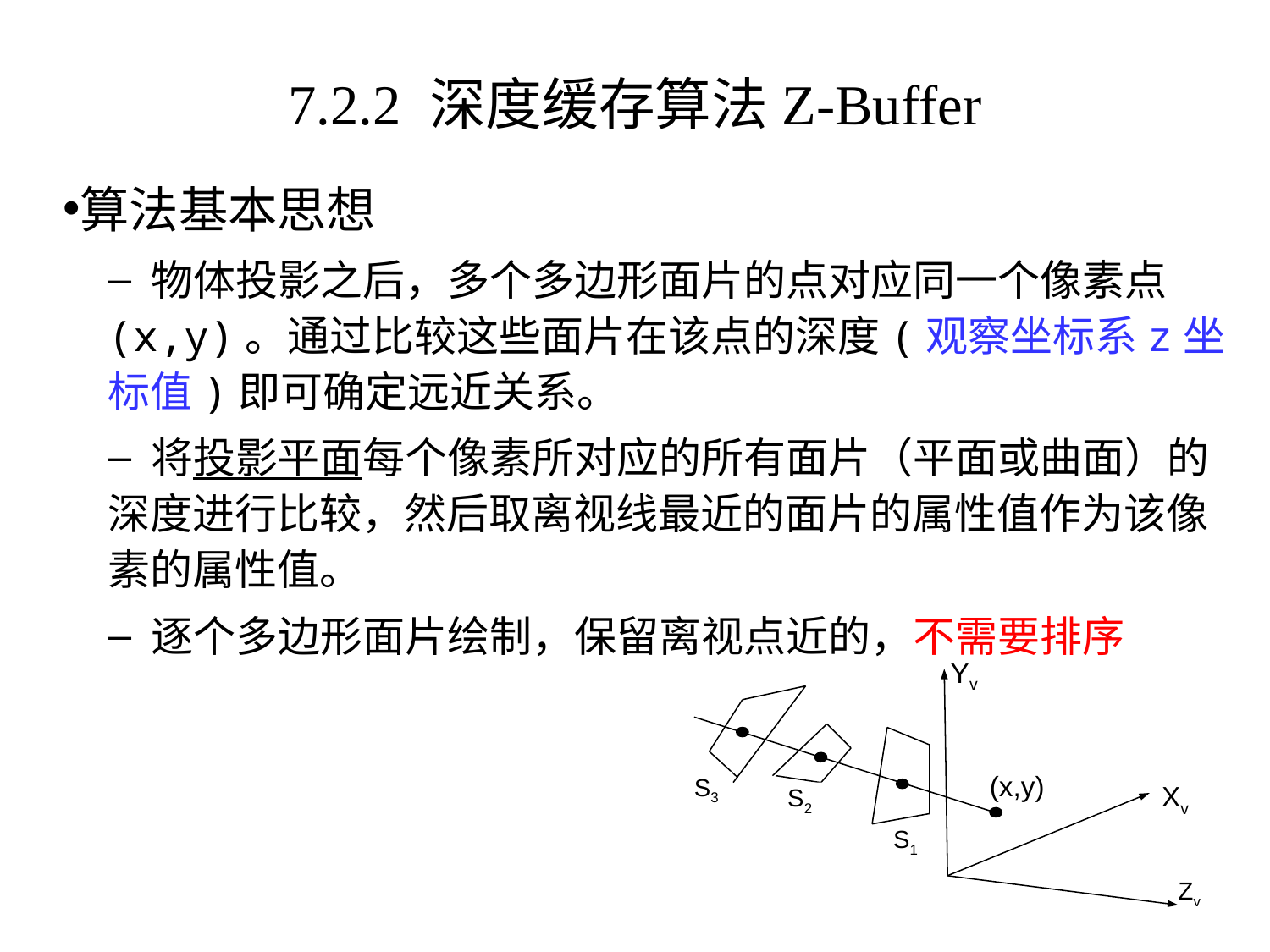

# 7.2.2 深度缓存算法Z-Buffer
算法基本思想
 物体投影之后，多个多边形面片的点对应同一个像素点(x,y)。通过比较这些面片在该点的深度(观察坐标系z坐标值)即可确定远近关系。
 将投影平面每个像素所对应的所有面片（平面或曲面）的深度进行比较，然后取离视线最近的面片的属性值作为该像素的属性值。
 逐个多边形面片绘制，保留离视点近的，不需要排序

Yv

(x,y)
S3

Xv
S2

S1

Zv